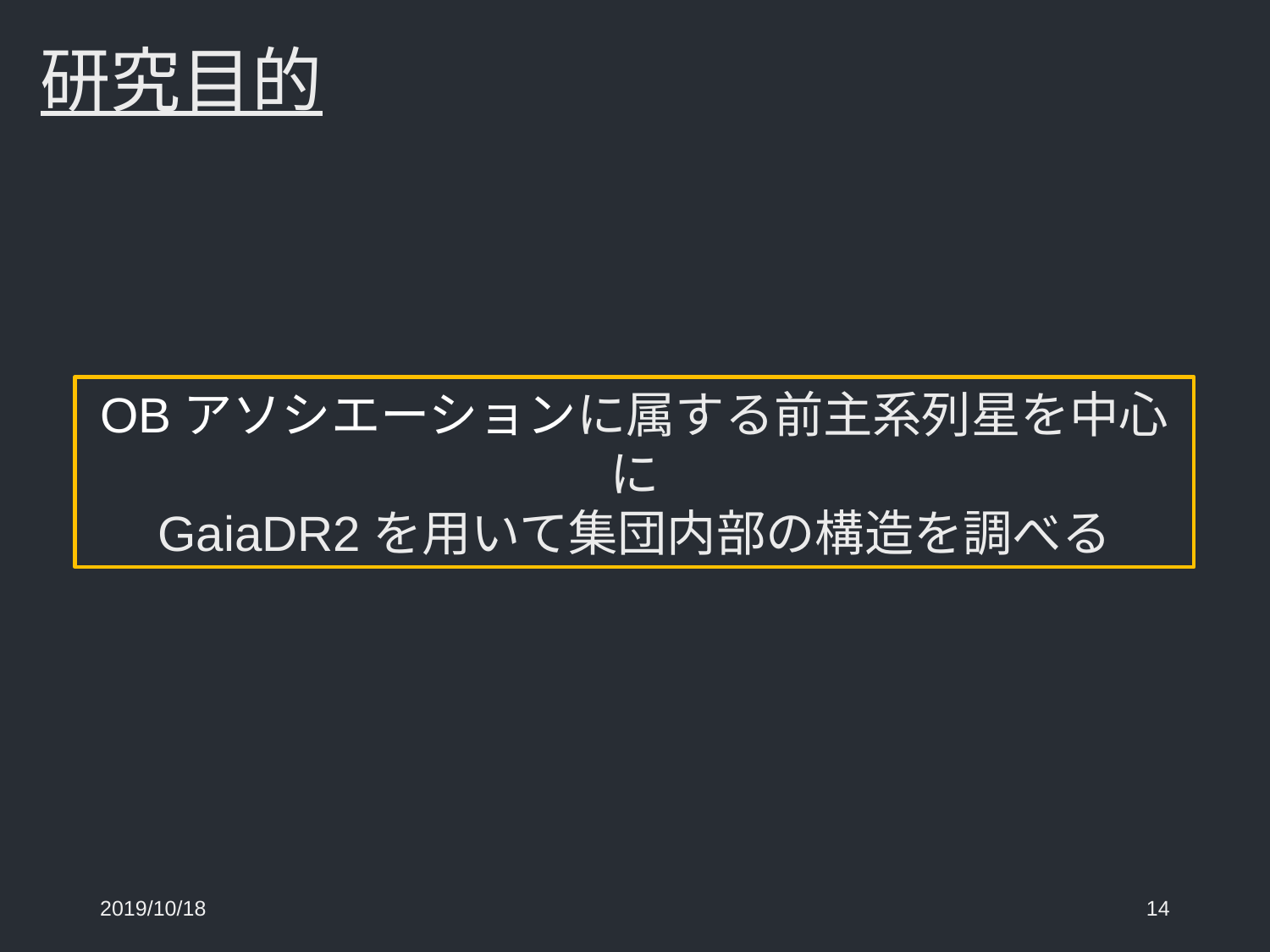

# 研究目的

OBアソシエーションに属する前主系列星を中心に
GaiaDR2を用いて集団内部の構造を調べる
2019/10/18
14